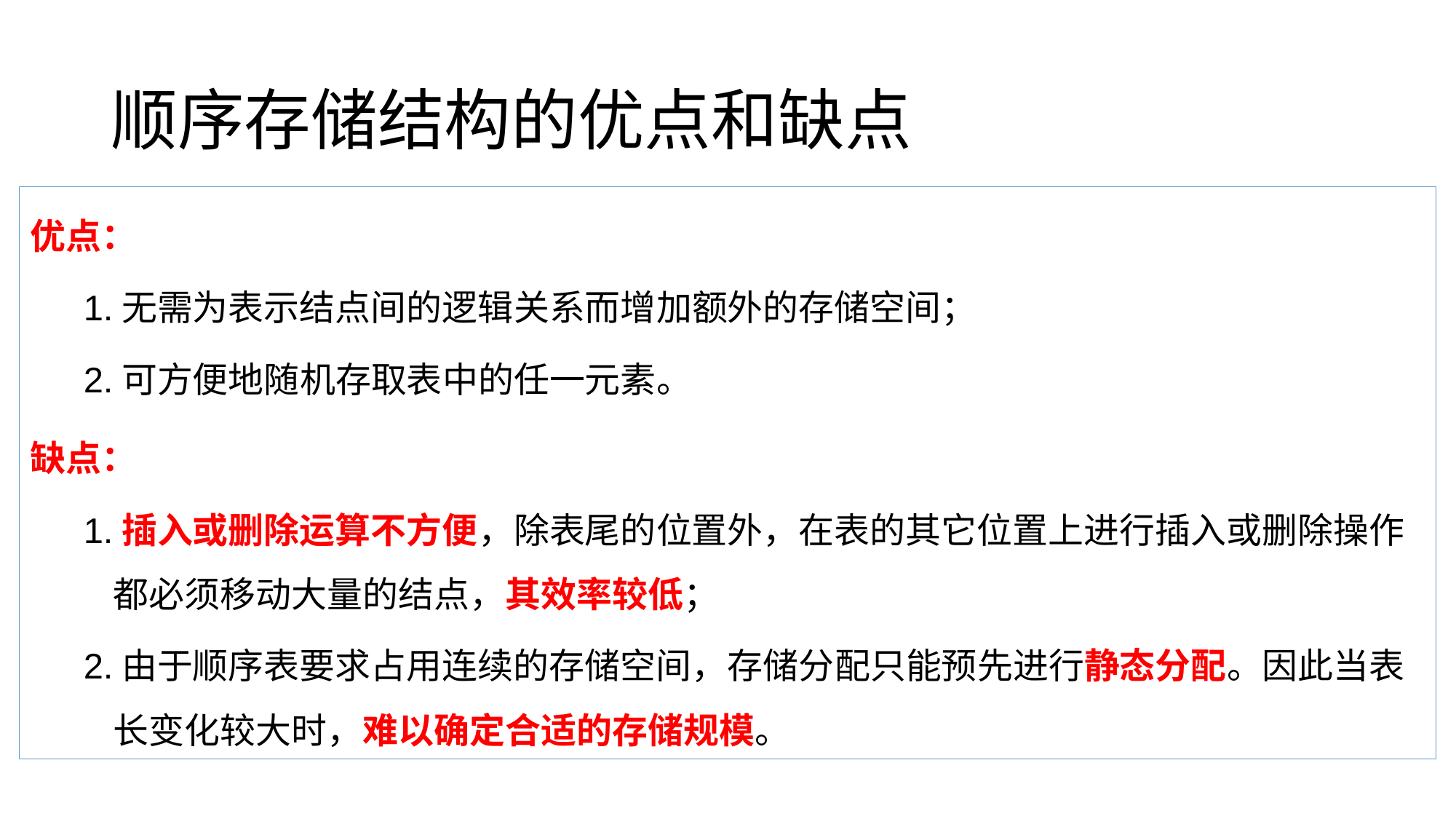

# 顺序存储结构的优点和缺点
优点：
1.无需为表示结点间的逻辑关系而增加额外的存储空间；
2.可方便地随机存取表中的任一元素。
缺点：
1.插入或删除运算不方便，除表尾的位置外，在表的其它位置上进行插入或删除操作都必须移动大量的结点，其效率较低；
2.由于顺序表要求占用连续的存储空间，存储分配只能预先进行静态分配。因此当表长变化较大时，难以确定合适的存储规模。

21